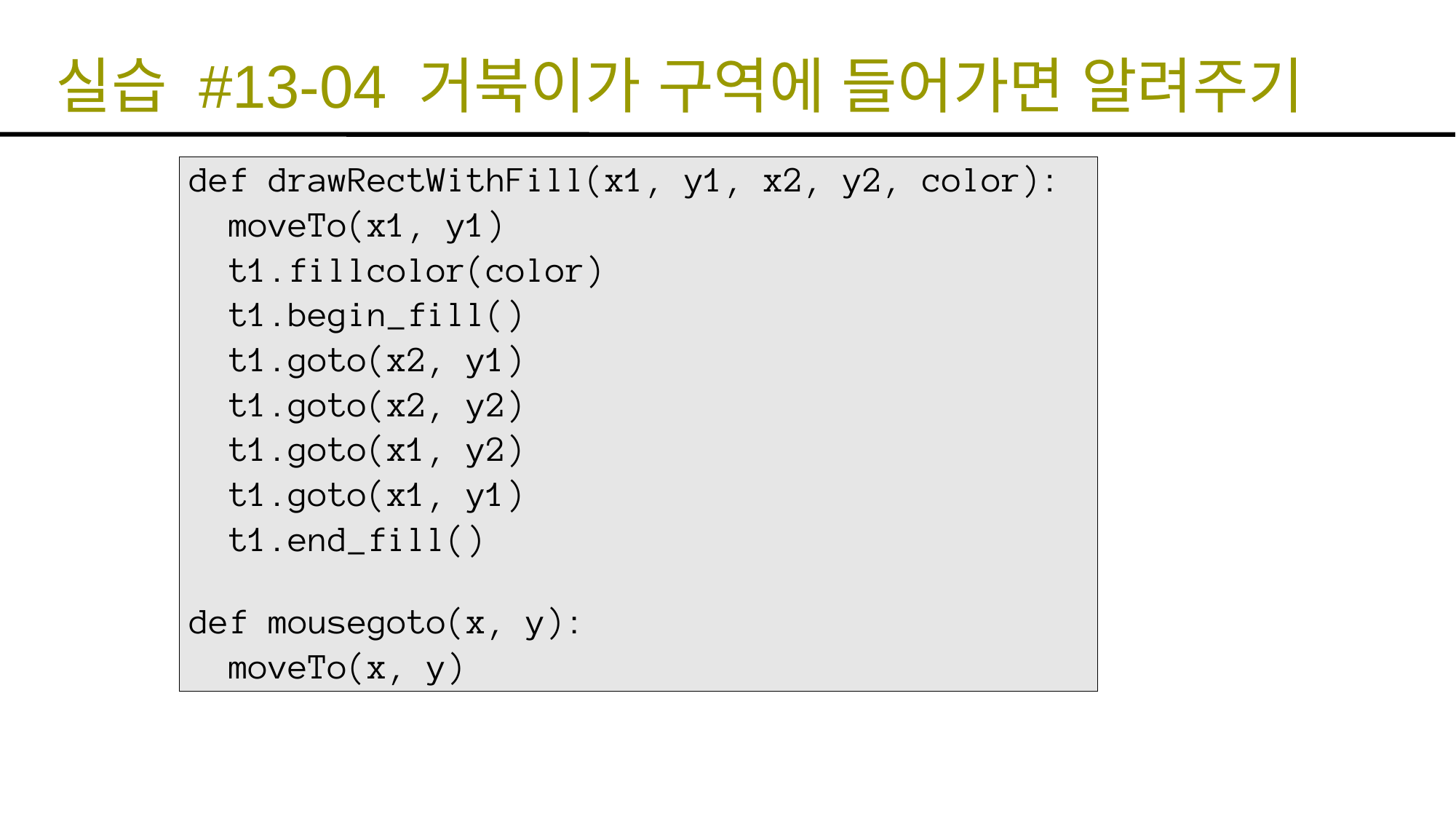

실습 #13-04 거북이가 구역에 들어가면 알려주기
def drawRectWithFill(x1, y1, x2, y2, color):
  moveTo(x1, y1)
  t1.fillcolor(color)
  t1.begin_fill()
  t1.goto(x2, y1)
  t1.goto(x2, y2)
  t1.goto(x1, y2)
  t1.goto(x1, y1)
  t1.end_fill()
def mousegoto(x, y):
  moveTo(x, y)